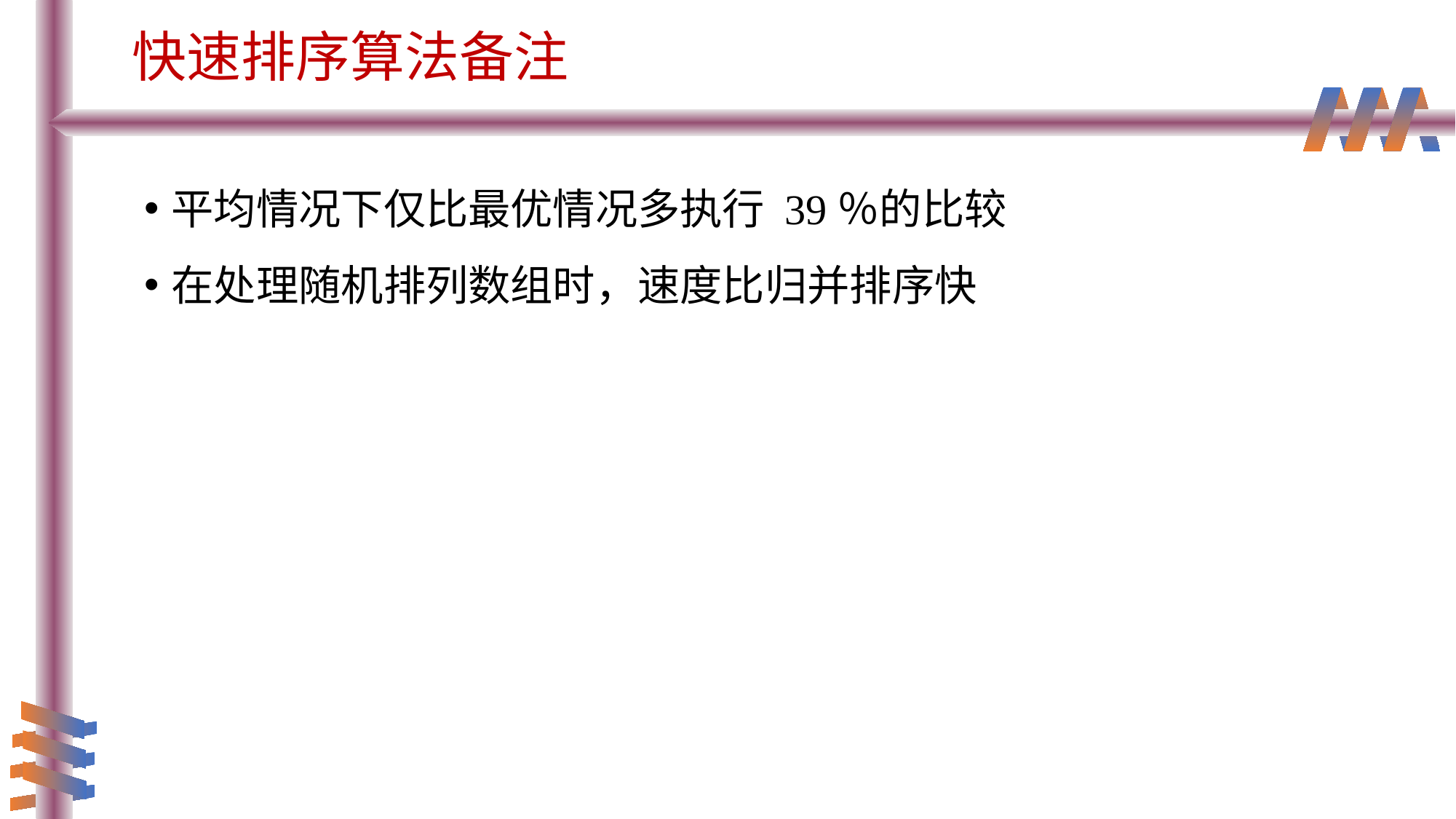

快速排序算法备注
平均情况下仅比最优情况多执行 39％的比较
在处理随机排列数组时，速度比归并排序快